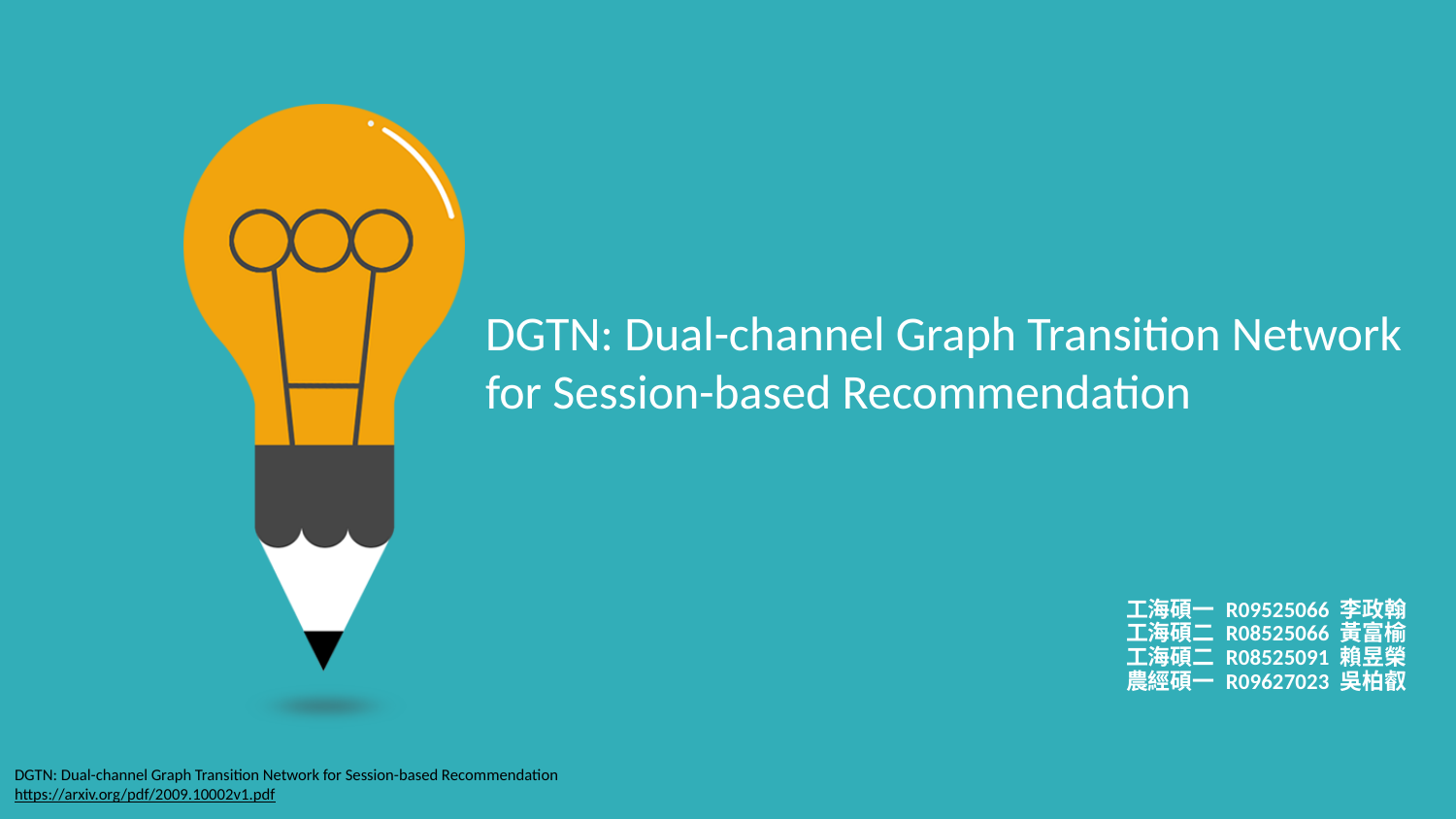

DGTN: Dual-channel Graph Transition Network for Session-based Recommendation

工海碩一 R09525066 李政翰
工海碩二 R08525066 黃富榆
工海碩二 R08525091 賴昱榮
農經碩一 R09627023 吳柏叡

DGTN: Dual-channel Graph Transition Network for Session-based Recommendation
https://arxiv.org/pdf/2009.10002v1.pdf